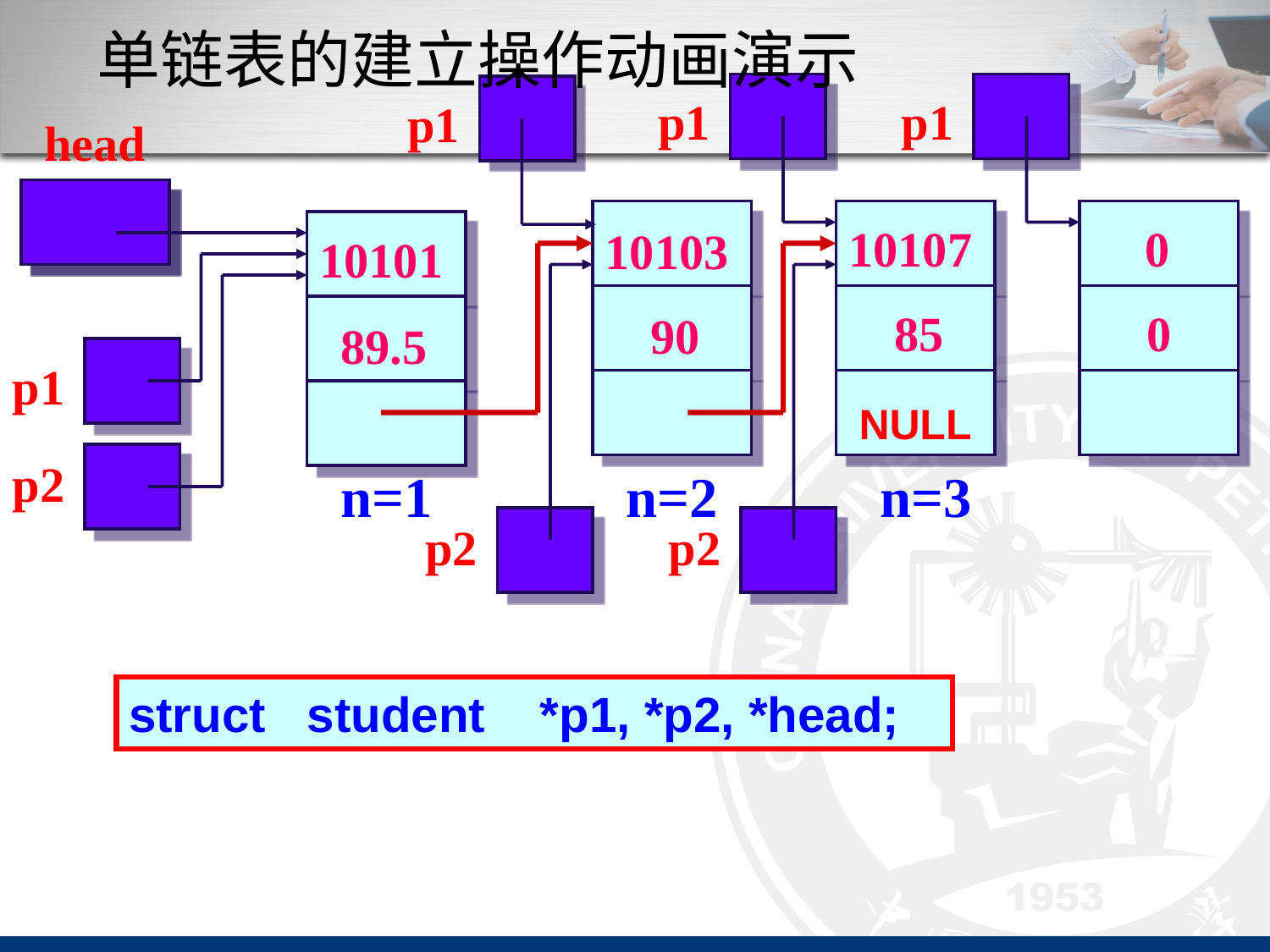

单链表的建立操作动画演示

p1

p1

0
 0

p1

head

NULL
head

10107
10103
10101

p1

p2

p2

p2
  85
  90
89.5
NULL
n=1
n=2
n=3
struct   student    *p1, *p2, *head;